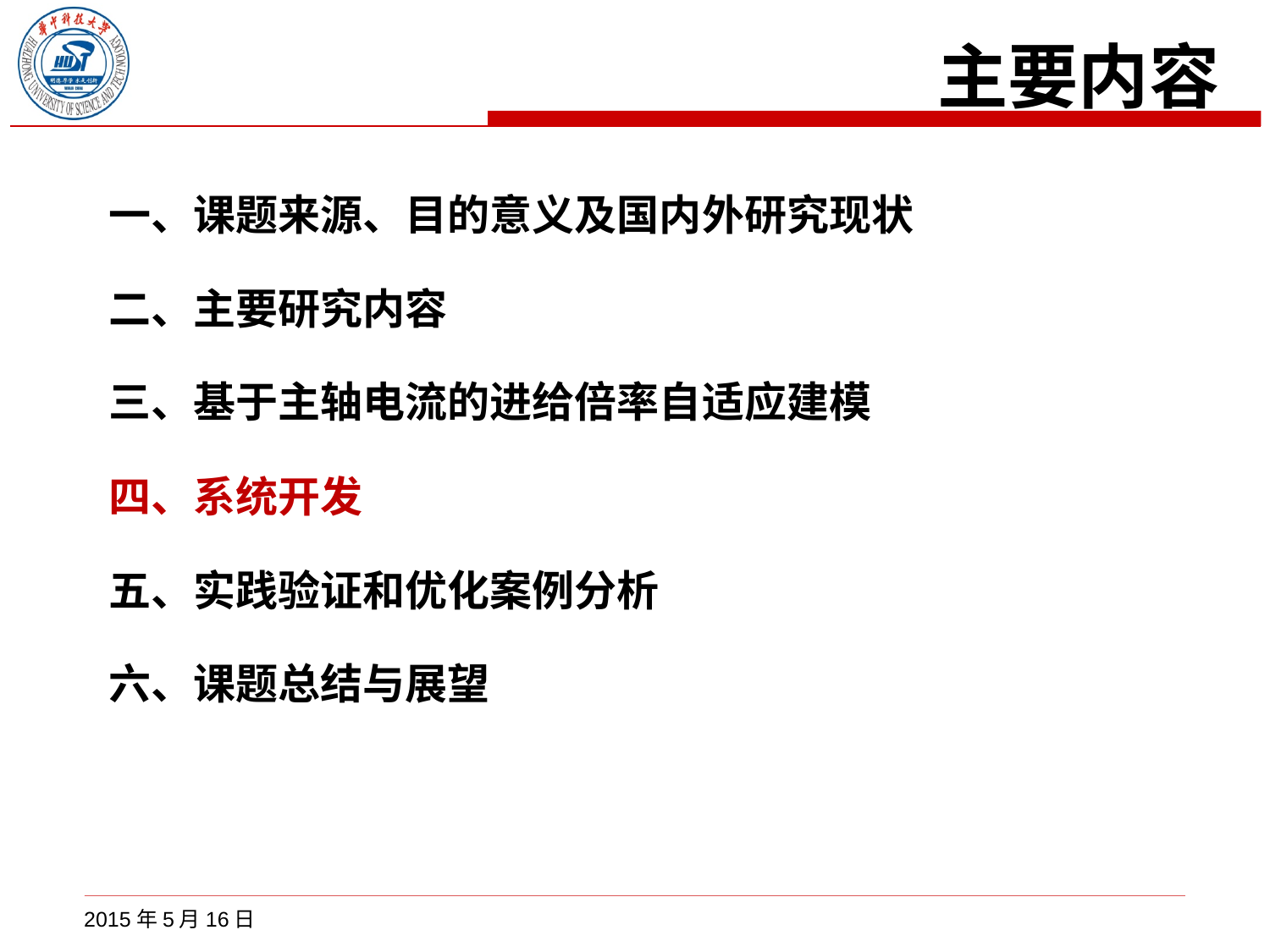

主要内容
一、课题来源、目的意义及国内外研究现状
二、主要研究内容
三、基于主轴电流的进给倍率自适应建模
四、系统开发
五、实践验证和优化案例分析
六、课题总结与展望

2015年5月16日